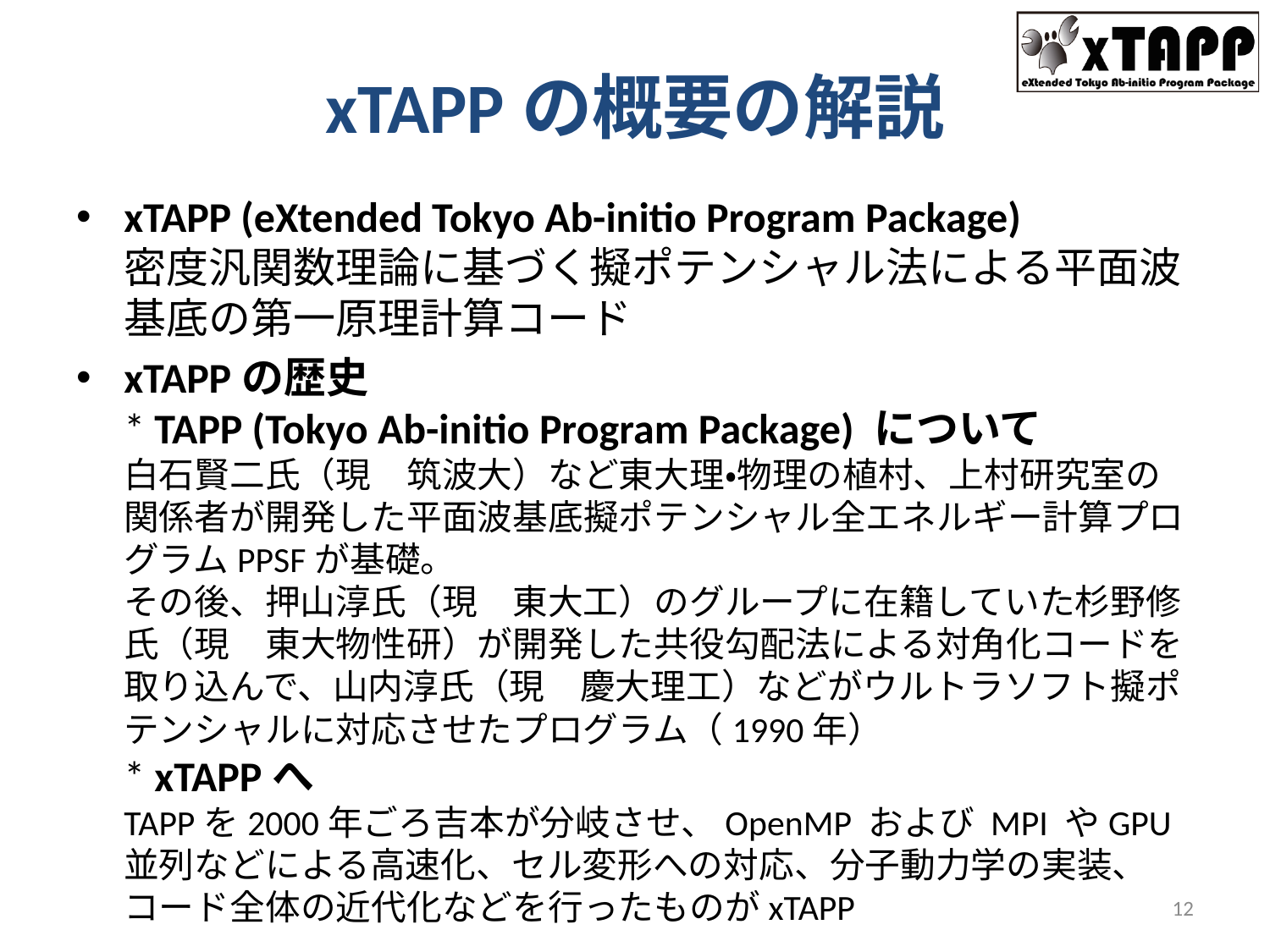

# xTAPPの概要の解説
xTAPP (eXtended Tokyo Ab-initio Program Package)
密度汎関数理論に基づく擬ポテンシャル法による平面波基底の第一原理計算コード
xTAPPの歴史
* TAPP (Tokyo Ab-initio Program Package) について
白石賢二氏（現　筑波大）など東大理・物理の植村、上村研究室の関係者が開発した平面波基底擬ポテンシャル全エネルギー計算プログラムPPSFが基礎。
その後、押山淳氏（現　東大工）のグループに在籍していた杉野修氏（現　東大物性研）が開発した共役勾配法による対角化コードを取り込んで、山内淳氏（現　慶大理工）などがウルトラソフト擬ポテンシャルに対応させたプログラム（1990年）
* xTAPPへ
TAPPを2000年ごろ吉本が分岐させ、OpenMP および MPI やGPU並列などによる高速化、セル変形への対応、分子動力学の実装、コード全体の近代化などを行ったものがxTAPP
12